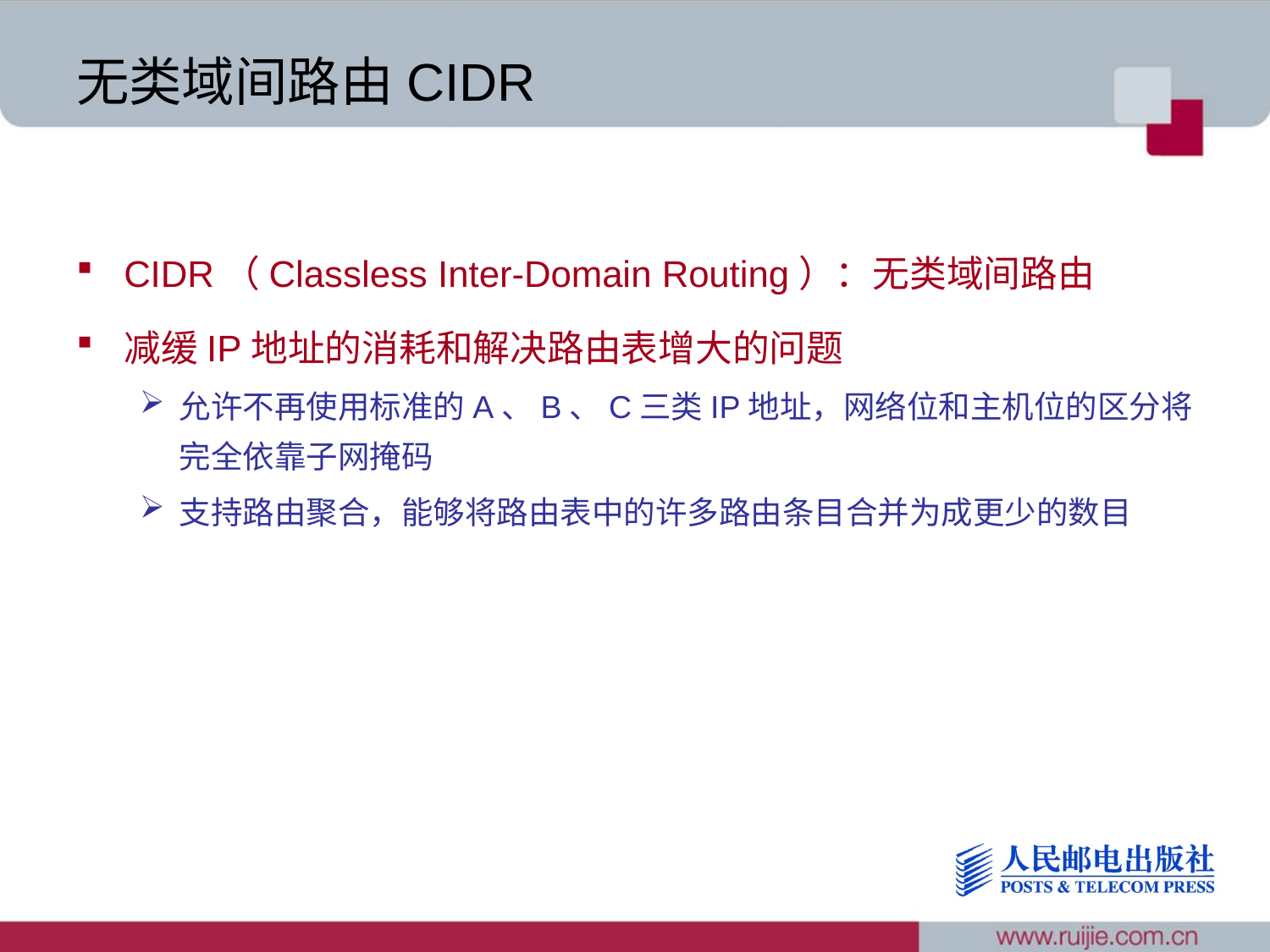

# 无类域间路由CIDR
CIDR（Classless Inter-Domain Routing）：无类域间路由
减缓IP地址的消耗和解决路由表增大的问题
允许不再使用标准的A、B、C三类IP地址，网络位和主机位的区分将完全依靠子网掩码
支持路由聚合，能够将路由表中的许多路由条目合并为成更少的数目